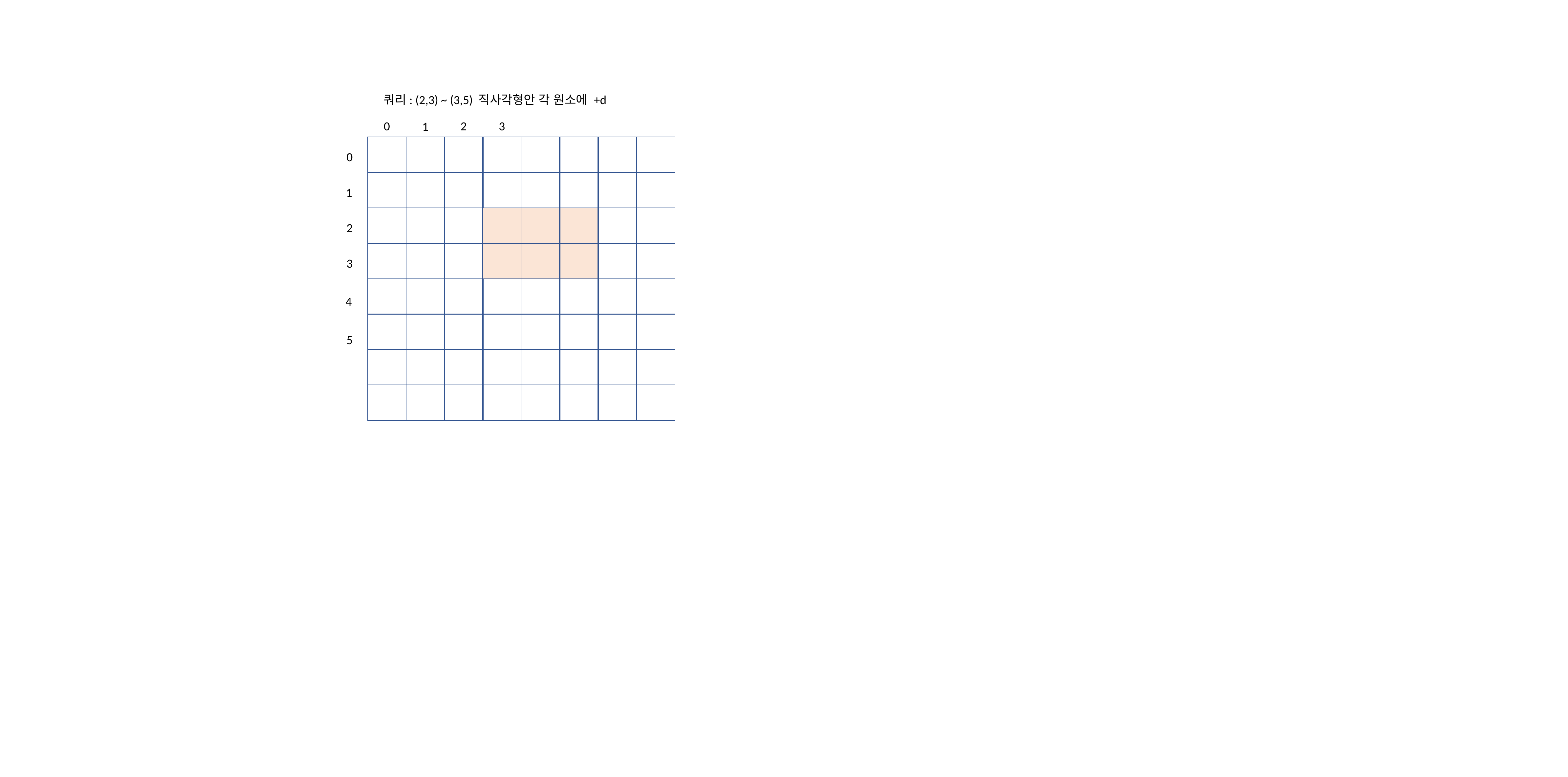

쿼리: (2,3) ~ (3,5) 직사각형안 각 원소에 +d
0
2
3
1

0

1

2

3

4

5